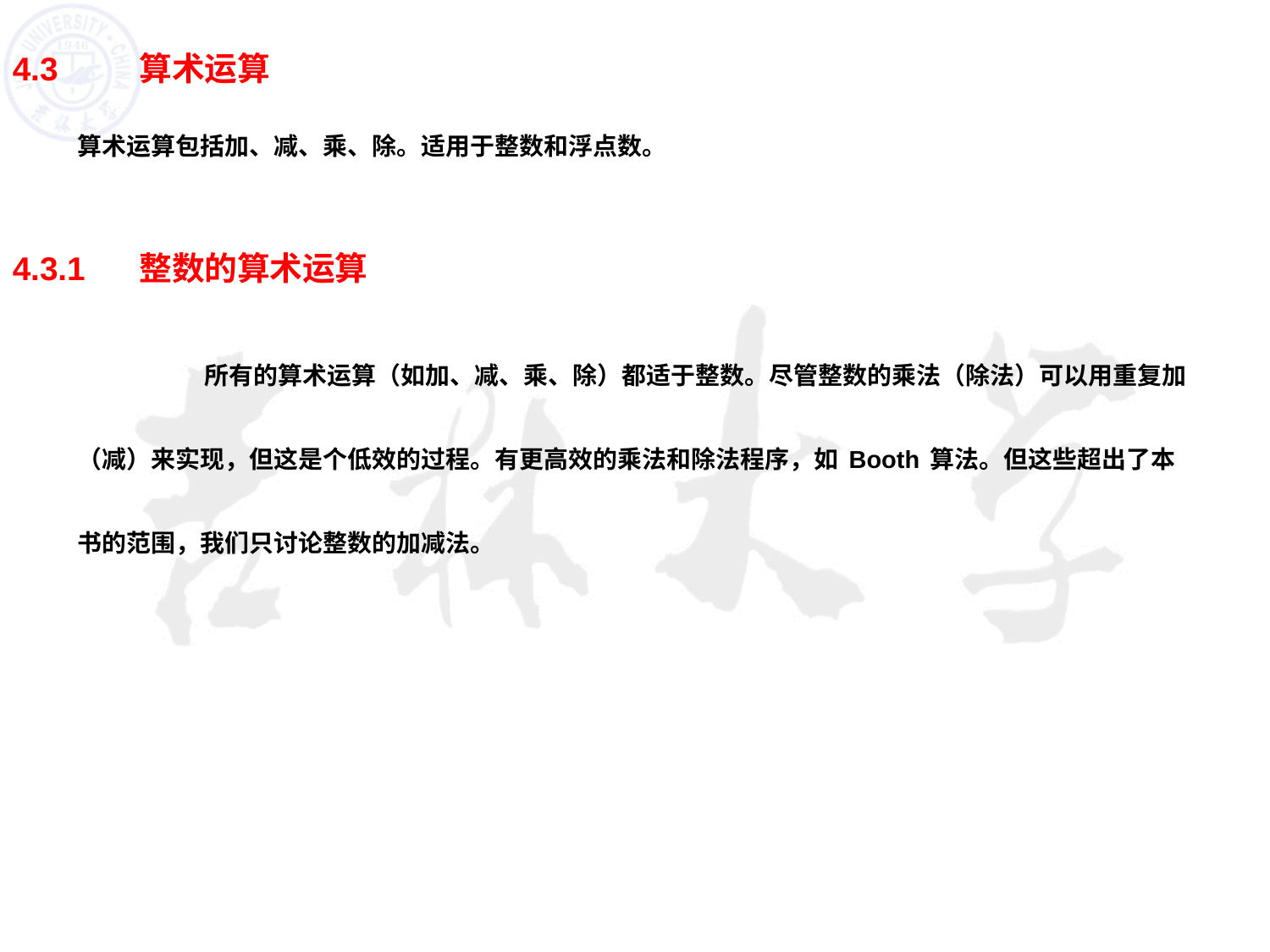

4.3	算术运算
算术运算包括加、减、乘、除。适用于整数和浮点数。
4.3.1	整数的算术运算
	所有的算术运算（如加、减、乘、除）都适于整数。尽管整数的乘法（除法）可以用重复加（减）来实现，但这是个低效的过程。有更高效的乘法和除法程序，如Booth算法。但这些超出了本书的范围，我们只讨论整数的加减法。